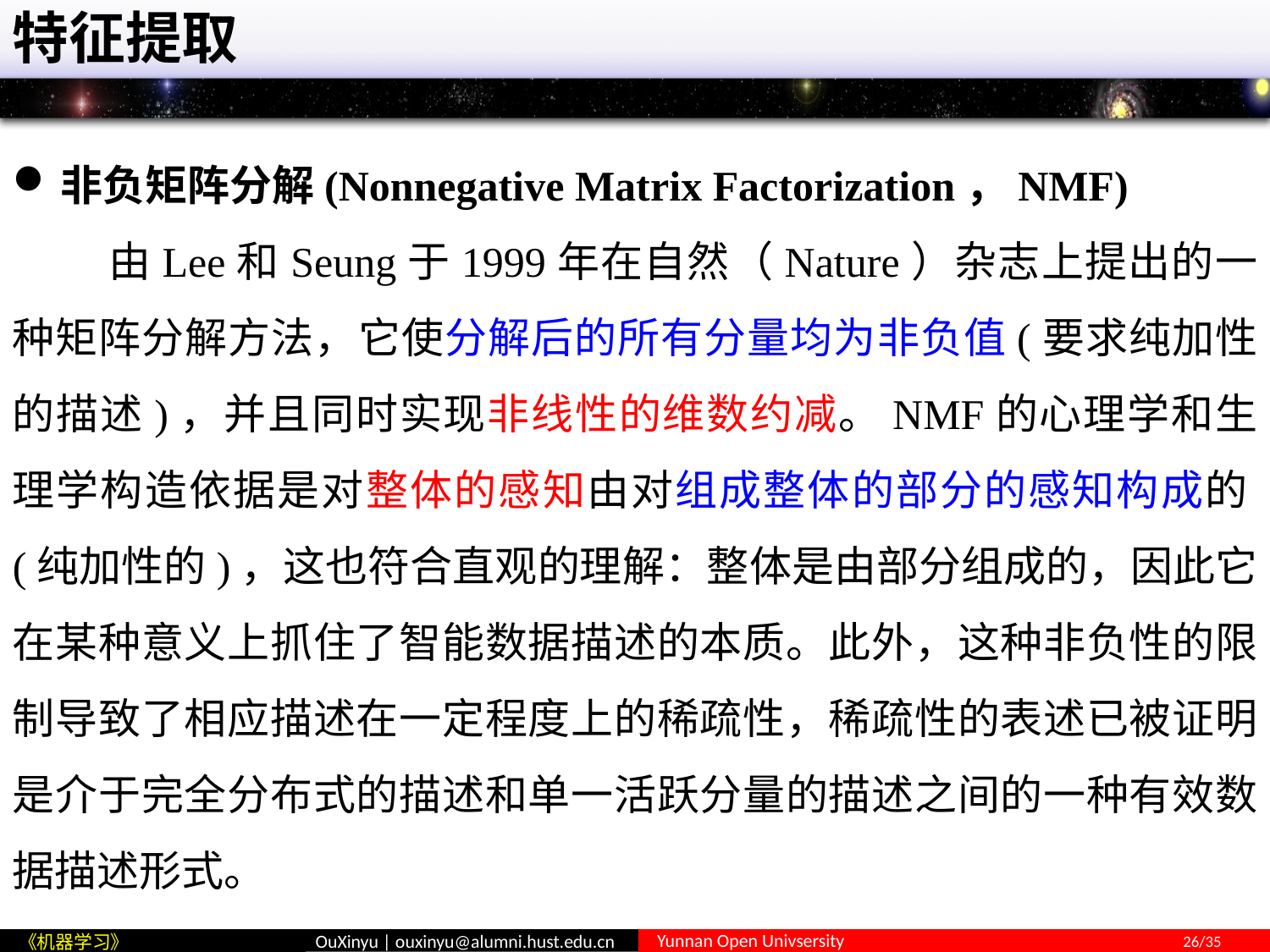

# 特征提取
非负矩阵分解(Nonnegative Matrix Factorization，NMF)
        由Lee和Seung于1999年在自然（Nature）杂志上提出的一种矩阵分解方法，它使分解后的所有分量均为非负值(要求纯加性的描述)，并且同时实现非线性的维数约减。NMF的心理学和生理学构造依据是对整体的感知由对组成整体的部分的感知构成的(纯加性的)，这也符合直观的理解：整体是由部分组成的，因此它在某种意义上抓住了智能数据描述的本质。此外，这种非负性的限制导致了相应描述在一定程度上的稀疏性，稀疏性的表述已被证明是介于完全分布式的描述和单一活跃分量的描述之间的一种有效数据描述形式。